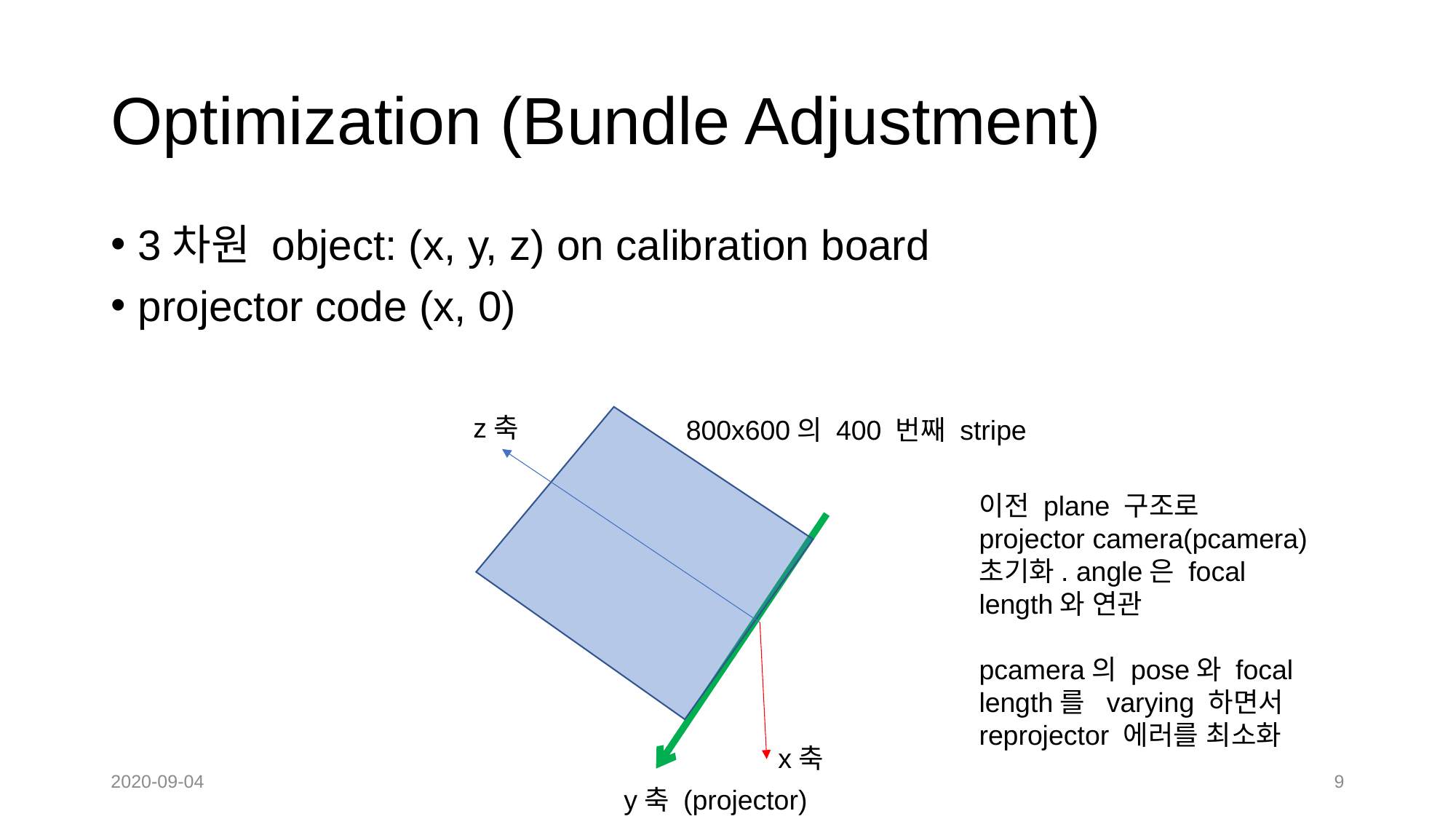

# Optimization (Bundle Adjustment)
3차원 object: (x, y, z) on calibration board
projector code (x, 0)
z축

800x600의 400 번째 stripe
이전 plane 구조로 projector camera(pcamera) 초기화. angle은 focal length와 연관

pcamera의 pose와 focal length를  varying 하면서 reprojector 에러를 최소화
y축 (projector)
x축
2020-09-04
9